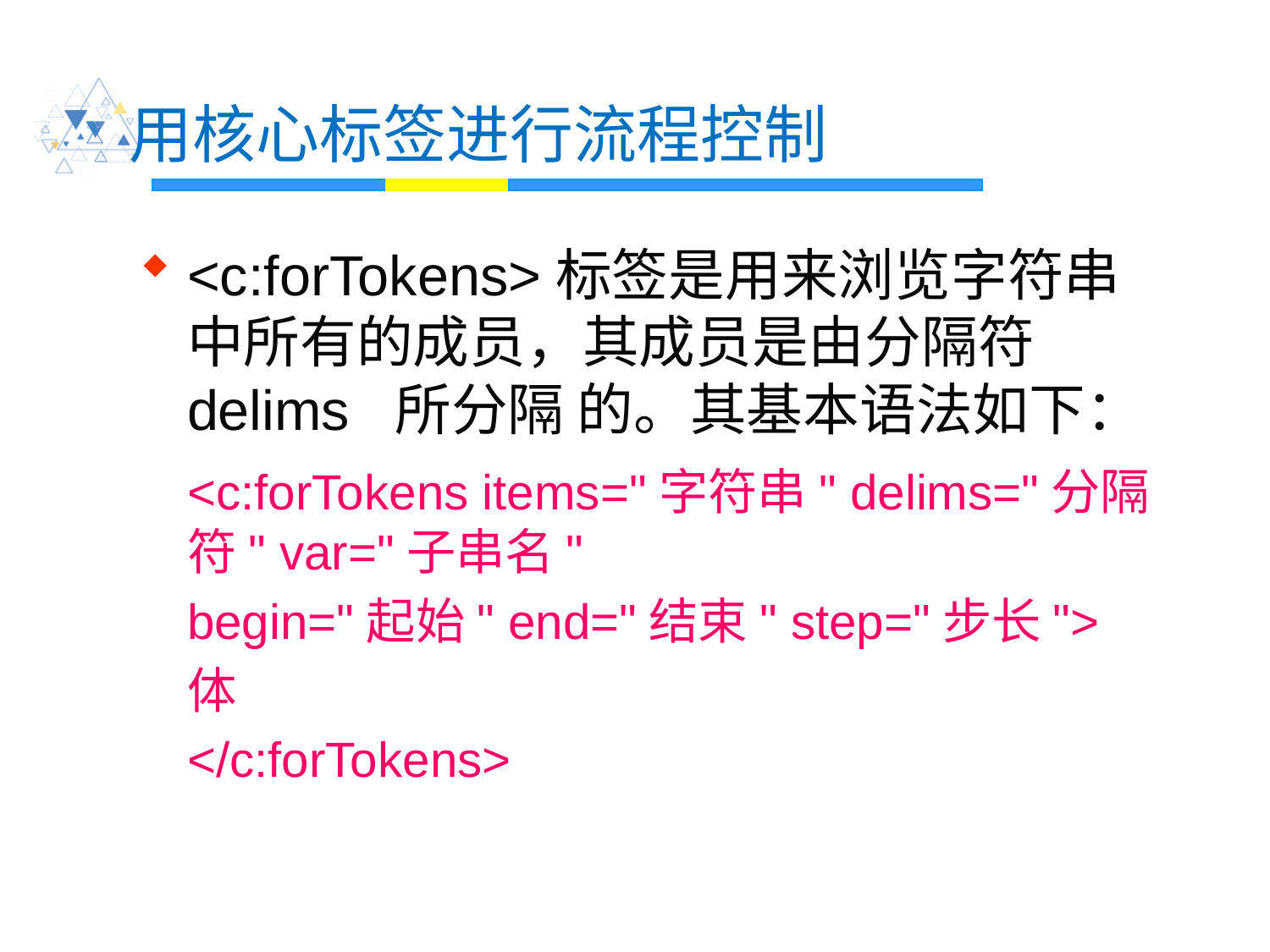

# 用核心标签进行流程控制
<c:forTokens>标签是用来浏览字符串中所有的成员，其成员是由分隔符  delims  所分隔 的。其基本语法如下：
	<c:forTokens items="字符串" delims="分隔符" var="子串名"
	begin="起始" end="结束" step="步长">
	体
	</c:forTokens>